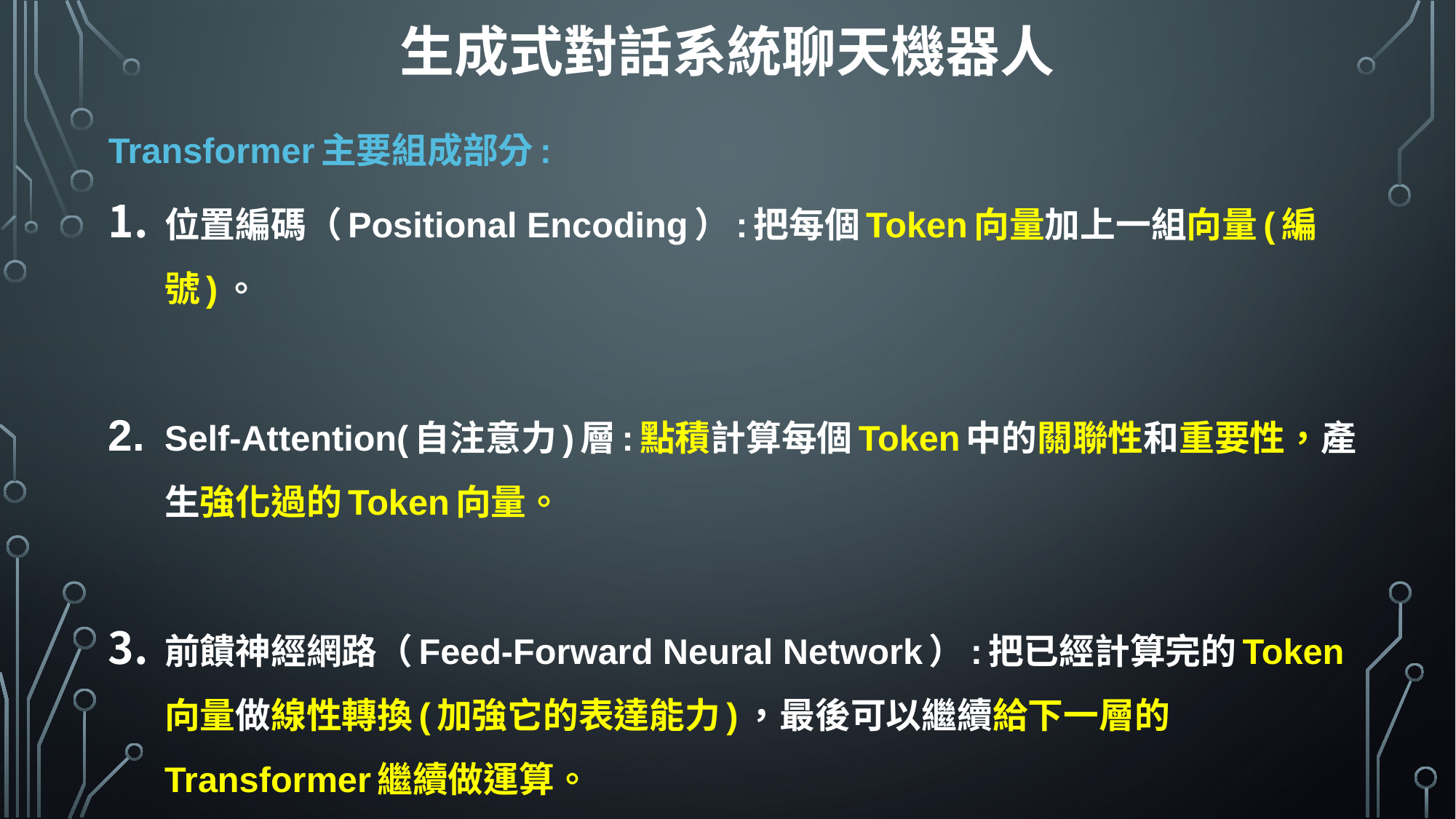

生成式對話系統聊天機器人
Transformer主要組成部分:
位置編碼（Positional Encoding）:把每個Token向量加上一組向量(編號)。

Self-Attention(自注意力)層:點積計算每個Token中的關聯性和重要性，產生強化過的Token向量。

前饋神經網路（Feed-Forward Neural Network）:把已經計算完的Token向量做線性轉換(加強它的表達能力)，最後可以繼續給下一層的Transformer繼續做運算。